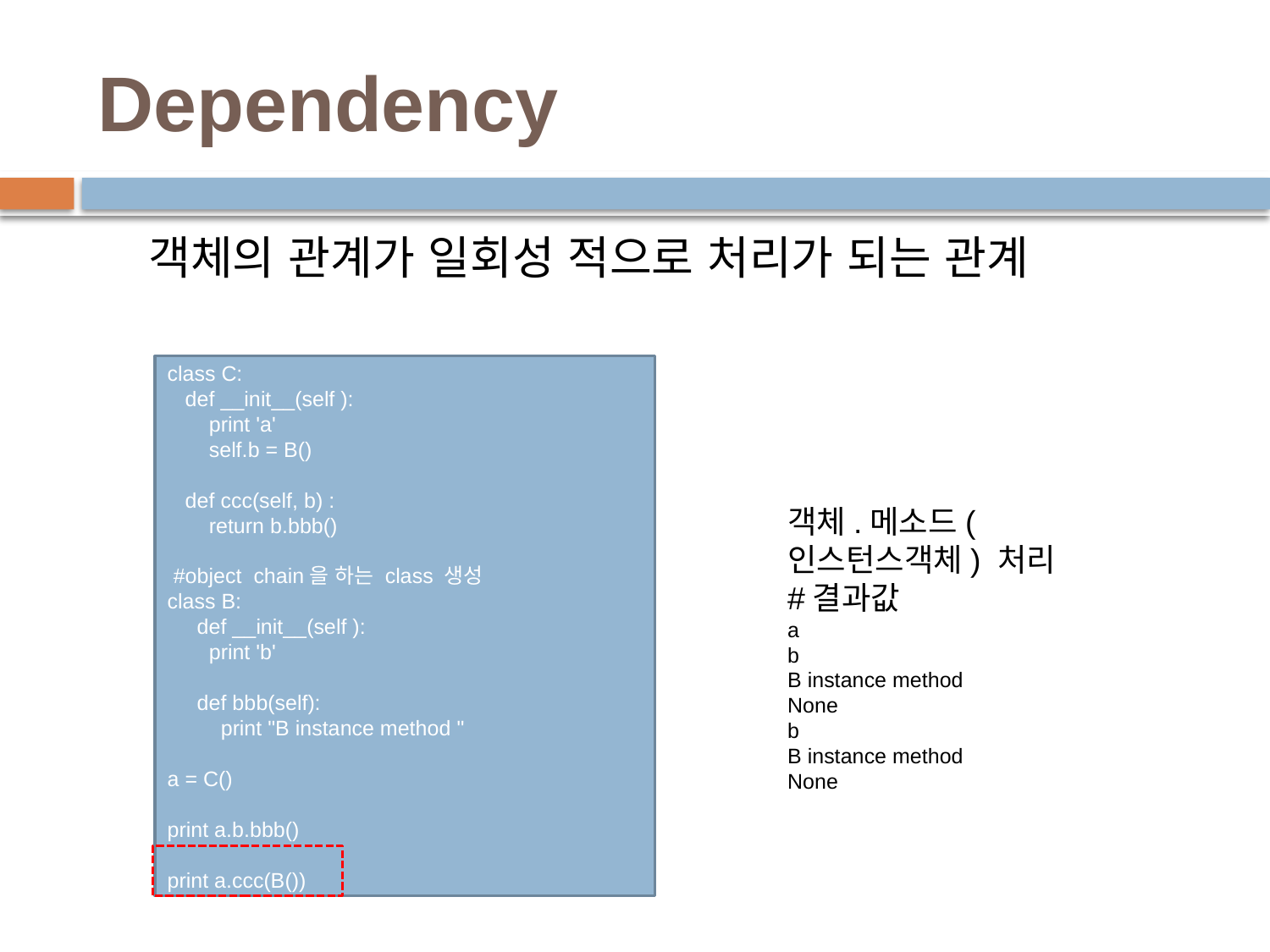

# Dependency
객체의 관계가 일회성 적으로 처리가 되는 관계

class C:
   def __init__(self ):
       print 'a'
       self.b = B()

   def ccc(self, b) :
       return b.bbb()

 #object  chain을 하는 class 생성
class B:
     def __init__(self ):
       print 'b'

     def bbb(self):
         print "B instance method "

a = C()

print a.b.bbb()

print a.ccc(B())
객체.메소드(인스턴스객체) 처리
#결과값
a
b
B instance method
None
b
B instance method
None